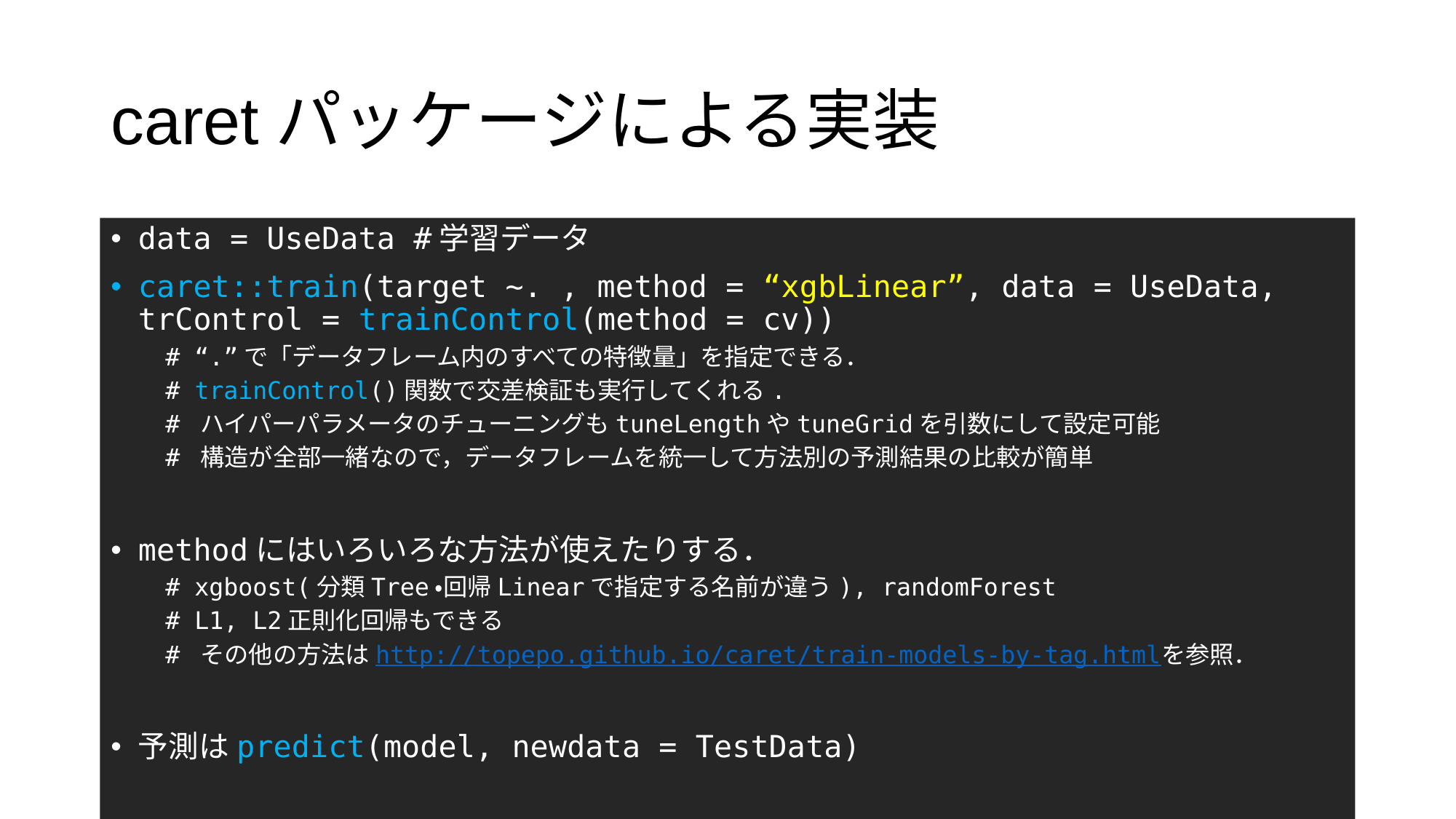

# caretパッケージによる実装
data = UseData #学習データ
caret::train(target ~. , method = “xgbLinear”, data = UseData, trControl = trainControl(method = cv))
# “.”で「データフレーム内のすべての特徴量」を指定できる．
# trainControl()関数で交差検証も実行してくれる.
# ハイパーパラメータのチューニングもtuneLengthやtuneGridを引数にして設定可能
# 構造が全部一緒なので，データフレームを統一して方法別の予測結果の比較が簡単

methodにはいろいろな方法が使えたりする．
# xgboost(分類Tree・回帰Linearで指定する名前が違う), randomForest
# L1, L2正則化回帰もできる
# その他の方法はhttp://topepo.github.io/caret/train-models-by-tag.htmlを参照．

予測はpredict(model, newdata = TestData)